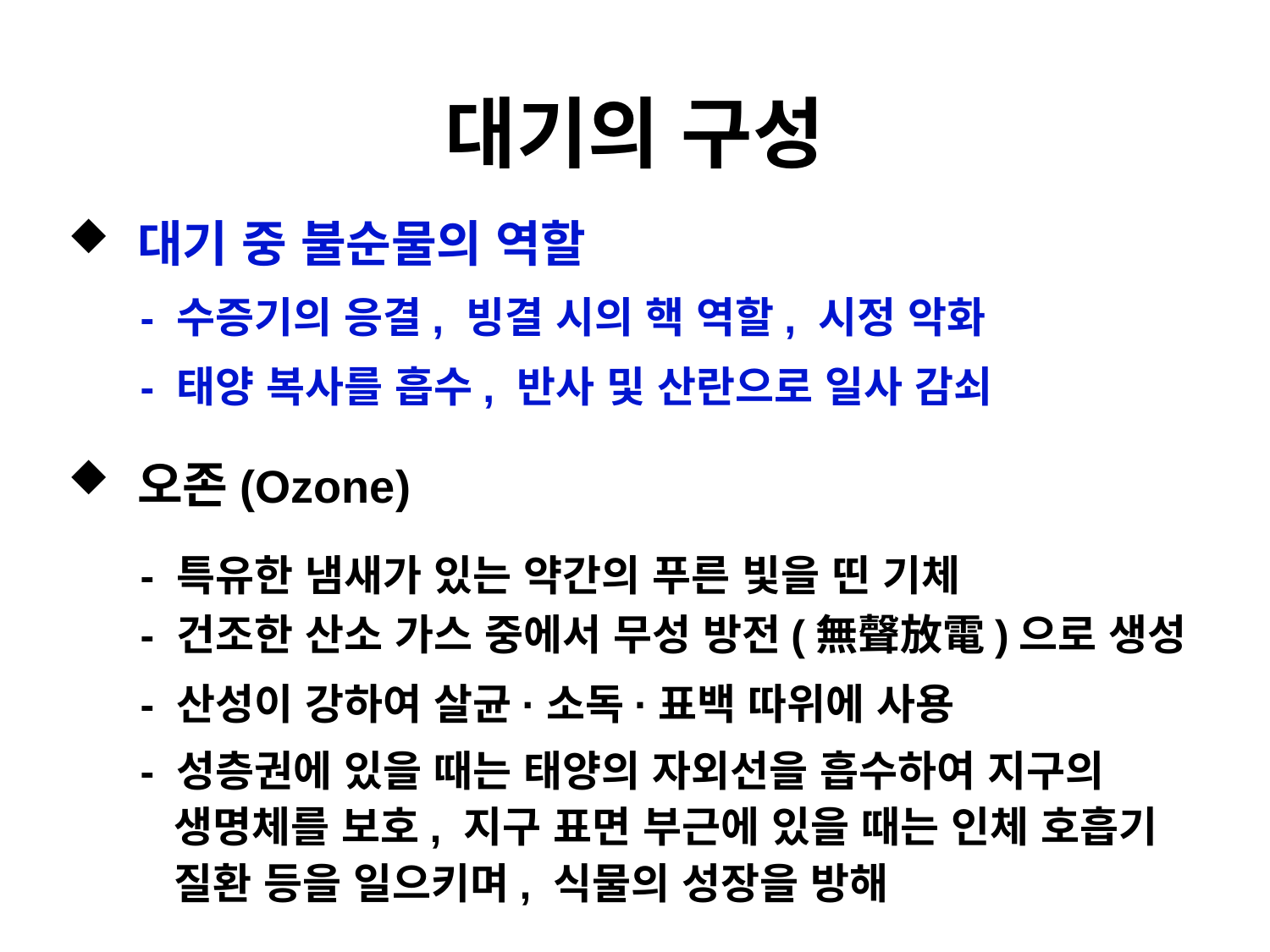

# 대기의 구성
 대기 중 불순물의 역할
    - 수증기의 응결, 빙결 시의 핵 역할, 시정 악화
    - 태양 복사를 흡수, 반사 및 산란으로 일사 감쇠
 오존(Ozone)
    - 특유한 냄새가 있는 약간의 푸른 빛을 띤 기체
    - 건조한 산소 가스 중에서 무성 방전(無聲放電)으로 생성
    - 산성이 강하여 살균·소독·표백 따위에 사용
    - 성층권에 있을 때는 태양의 자외선을 흡수하여 지구의
      생명체를 보호, 지구 표면 부근에 있을 때는 인체 호흡기
      질환 등을 일으키며, 식물의 성장을 방해